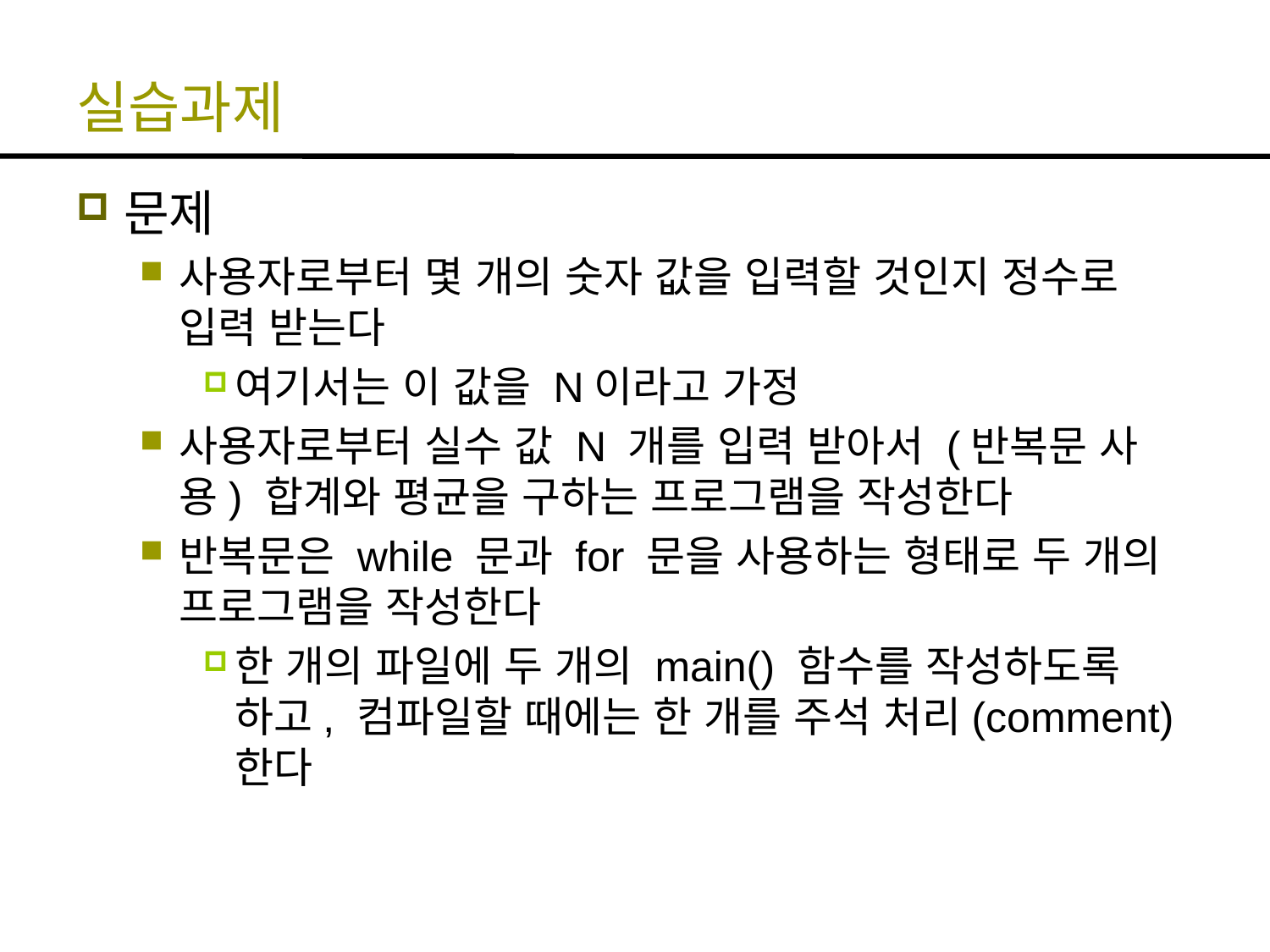

# 실습과제
문제
사용자로부터 몇 개의 숫자 값을 입력할 것인지 정수로 입력 받는다
여기서는 이 값을 N이라고 가정
사용자로부터 실수 값 N 개를 입력 받아서 (반복문 사용) 합계와 평균을 구하는 프로그램을 작성한다
반복문은 while 문과 for 문을 사용하는 형태로 두 개의 프로그램을 작성한다
한 개의 파일에 두 개의 main() 함수를 작성하도록 하고, 컴파일할 때에는 한 개를 주석 처리(comment)한다